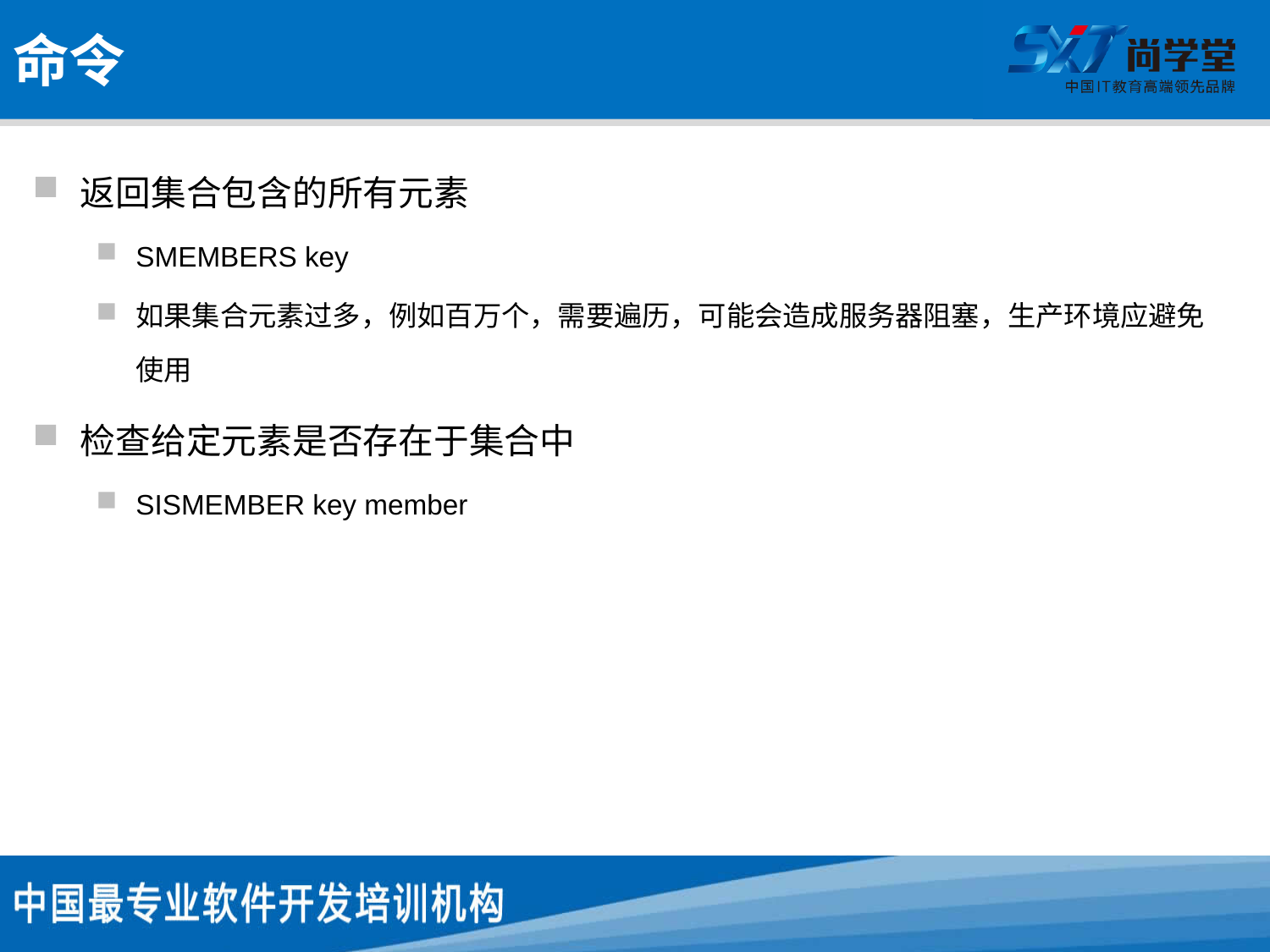

# 命令
返回集合包含的所有元素
SMEMBERS key
如果集合元素过多，例如百万个，需要遍历，可能会造成服务器阻塞，生产环境应避免使用
检查给定元素是否存在于集合中
SISMEMBER key member